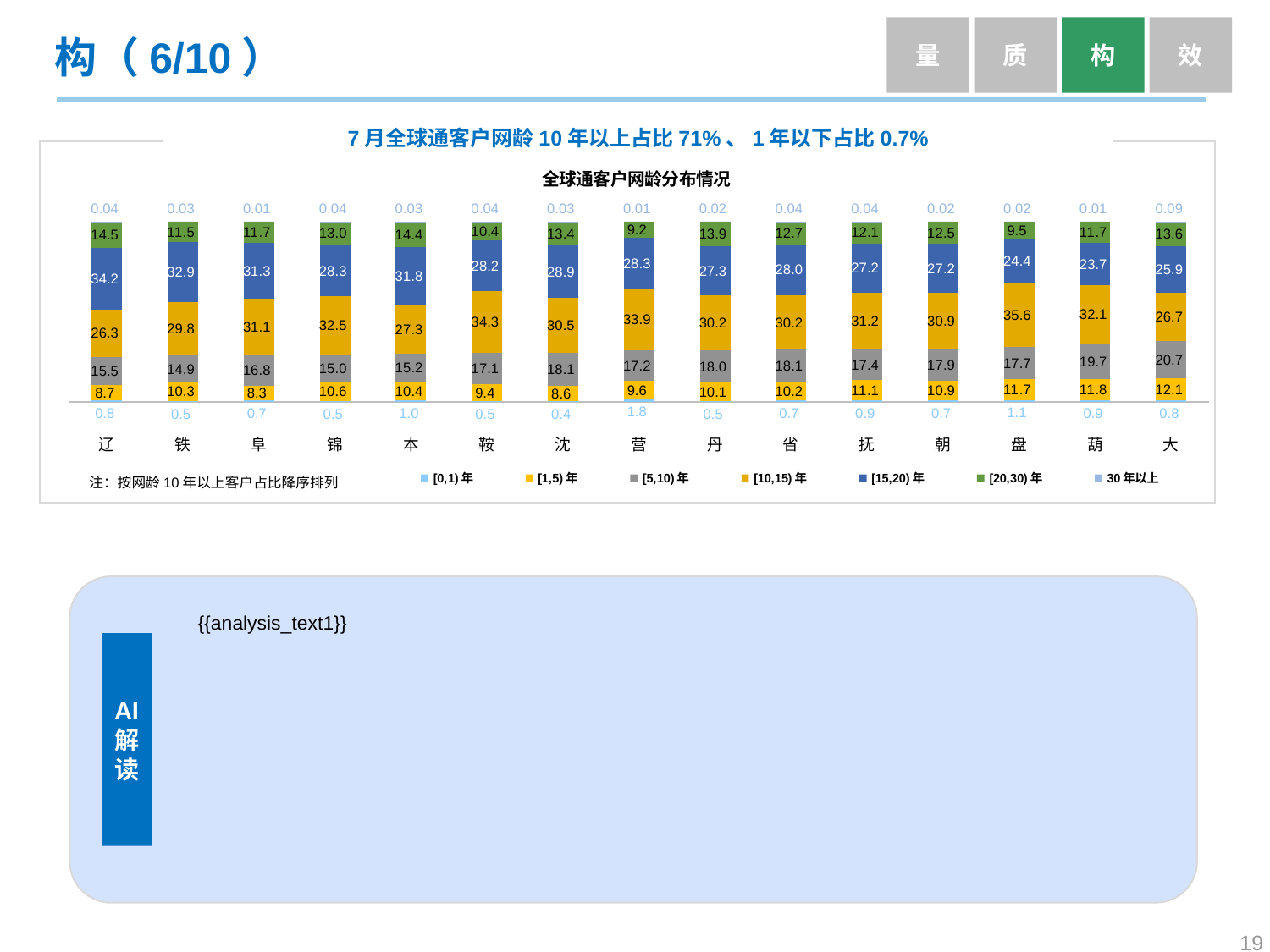

量
质
构
效
构（6/10）
7月全球通客户网龄10年以上占比71%、1年以下占比0.7%
|  |
| --- |

### Chart: 全球通客户网龄分布情况

| Category | [0,1)年 | [1,5)年 | [5,10)年 | [10,15)年 | [15,20)年 | [20,30)年 | 30年以上 |
|---|---|---|---|---|---|---|---|
| 辽 | 0.758084636791095 | 8.65495953683268 | 15.5218629050315 | 26.3007388926207 | 34.1848191152481 | 14.5360330102677 | 0.0435019032082654 |
| 铁 | 0.515936055414824 | 10.3344639560345 | 14.8712664405421 | 29.7962016801912 | 32.9440556438109 | 11.5108840324589 | 0.0271921915475219 |
| 阜 | 0.736231584998268 | 8.28057866770825 | 16.8220442033738 | 31.139132293225 | 31.2717866328644 | 11.7428569322947 | 0.0073696855355182 |
| 锦 | 0.518378411182813 | 10.5612647421763 | 15.0021240871483 | 32.5303946756216 | 28.2984039002286 | 13.046446705642 | 0.042987478000526 |
| 本 | 0.958761328103244 | 10.3641701741683 | 15.1890072643078 | 27.2622391254187 | 31.8101891266122 | 14.3877851419842 | 0.0278478394054884 |
| 鞍 | 0.534889539562216 | 9.4129739452668 | 17.1005741102643 | 34.2562601010272 | 28.2453459200303 | 10.4107356590772 | 0.039220724771945 |
| 沈 | 0.410472878540616 | 8.56234171713977 | 18.1335583786628 | 30.5258571110214 | 28.9046424023078 | 13.4328781117635 | 0.0302494005640939 |
| 营 | 1.77535104406938 | 9.64605261891548 | 17.2017208136972 | 33.864163509382 | 28.2833888865719 | 9.21905727383844 | 0.0102658535255187 |
| 丹 | 0.468746337919235 | 10.1229677893141 | 18.0322809978047 | 30.1927328692745 | 27.264240123124 | 13.9030163826845 | 0.0160154998789072 |
| 省 | 0.720170727715601 | 10.1530853886022 | 18.1370414633755 | 30.2256168845404 | 28.0318733989393 | 12.6903854093094 | 0.0418267275176456 |
| 抚 | 0.886885520008918 | 11.1247352580537 | 17.3503511314235 | 31.238156281351 | 27.2217422806822 | 12.1412049938691 | 0.036924534611526 |
| 朝 | 0.724398743969685 | 10.8664884415789 | 17.856327582446 | 30.8853593332285 | 27.1705330012327 | 12.4725433599318 | 0.0243495376124264 |
| 盘 | 1.07981614115614 | 11.6878009786035 | 17.6632134039028 | 35.6094353367415 | 24.4444587703634 | 9.49077804782135 | 0.0244973214113036 |
| 葫 | 0.867433397227547 | 11.8266800011112 | 19.7196988637942 | 32.1151762646887 | 23.7276717504236 | 11.7308386810012 | 0.0125010417534795 |
| 大 | 0.838355507611171 | 12.1268608414239 | 20.7043030085101 | 26.7484597866475 | 25.8860361980103 | 13.6048903272204 | 0.0910943305765312 |
注：按网龄10年以上客户占比降序排列

{{analysis_text1}}
AI解
读